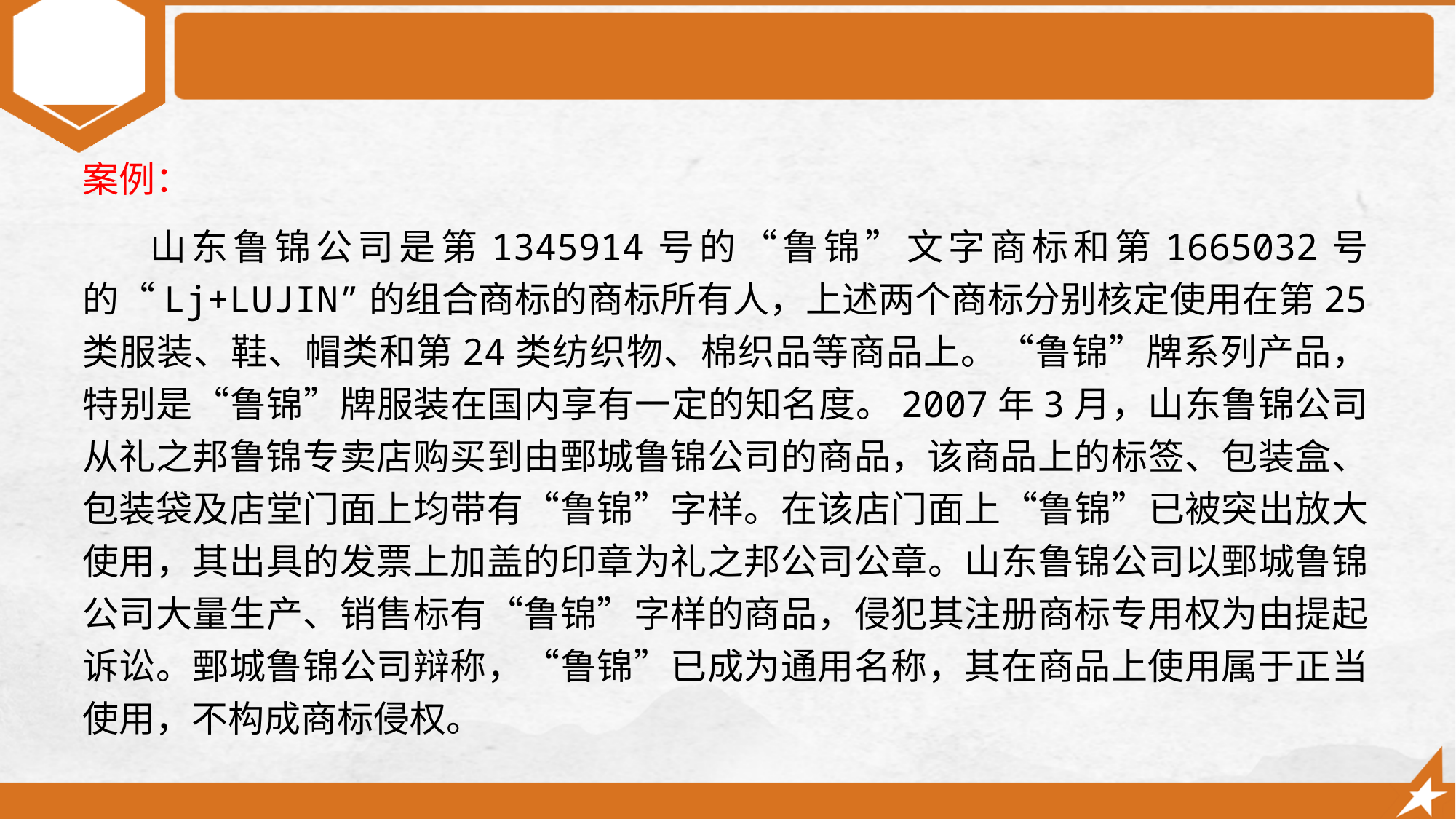

案例：
    山东鲁锦公司是第1345914号的“鲁锦”文字商标和第1665032号的“Lj+LUJIN”的组合商标的商标所有人，上述两个商标分别核定使用在第25类服装、鞋、帽类和第24类纺织物、棉织品等商品上。“鲁锦”牌系列产品，特别是“鲁锦”牌服装在国内享有一定的知名度。2007年3月，山东鲁锦公司从礼之邦鲁锦专卖店购买到由鄄城鲁锦公司的商品，该商品上的标签、包装盒、包装袋及店堂门面上均带有“鲁锦”字样。在该店门面上“鲁锦”已被突出放大使用，其出具的发票上加盖的印章为礼之邦公司公章。山东鲁锦公司以鄄城鲁锦公司大量生产、销售标有“鲁锦”字样的商品，侵犯其注册商标专用权为由提起诉讼。鄄城鲁锦公司辩称，“鲁锦”已成为通用名称，其在商品上使用属于正当使用，不构成商标侵权。